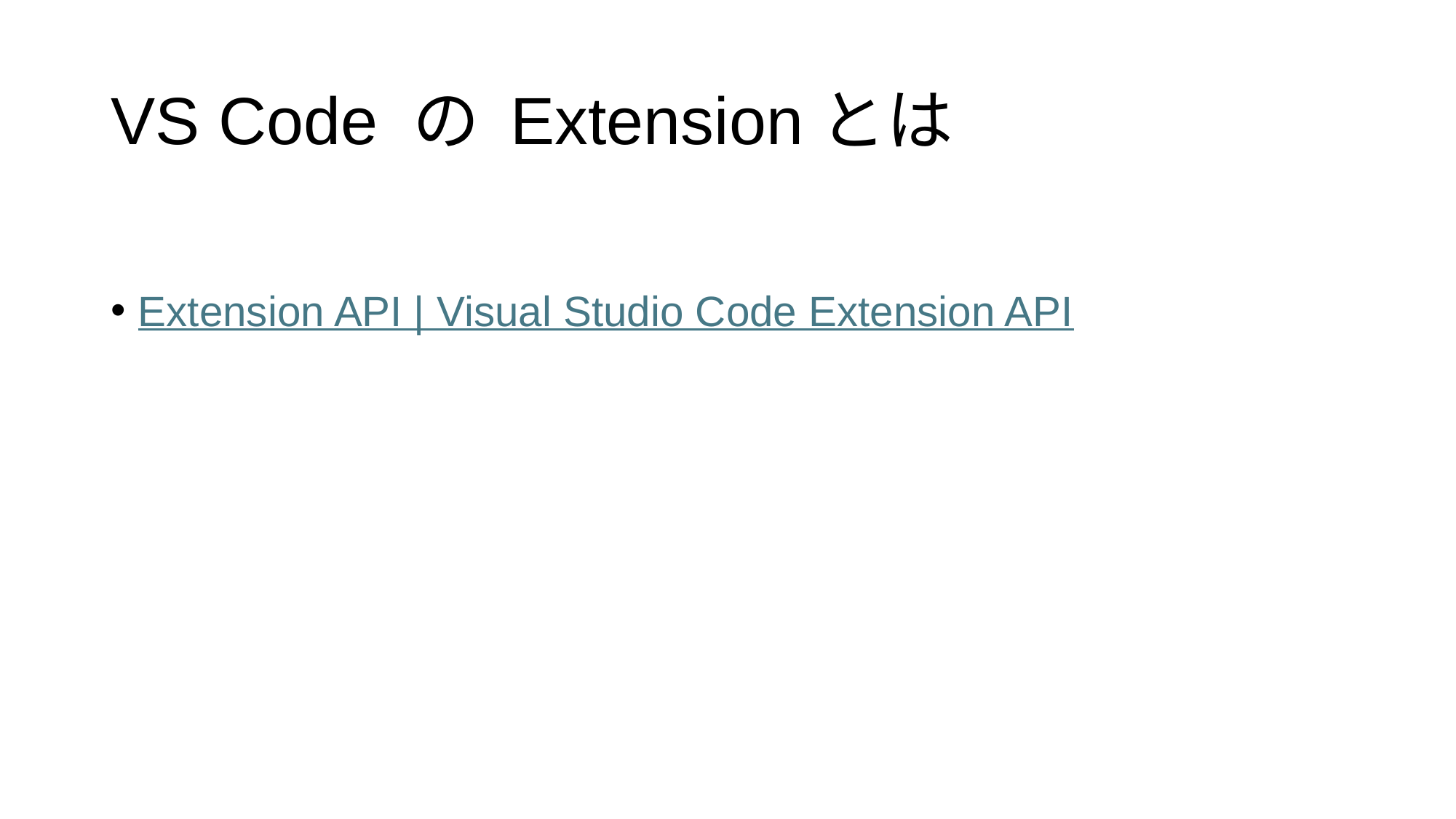

# VS Code の Extensionとは

Extension API | Visual Studio Code Extension API